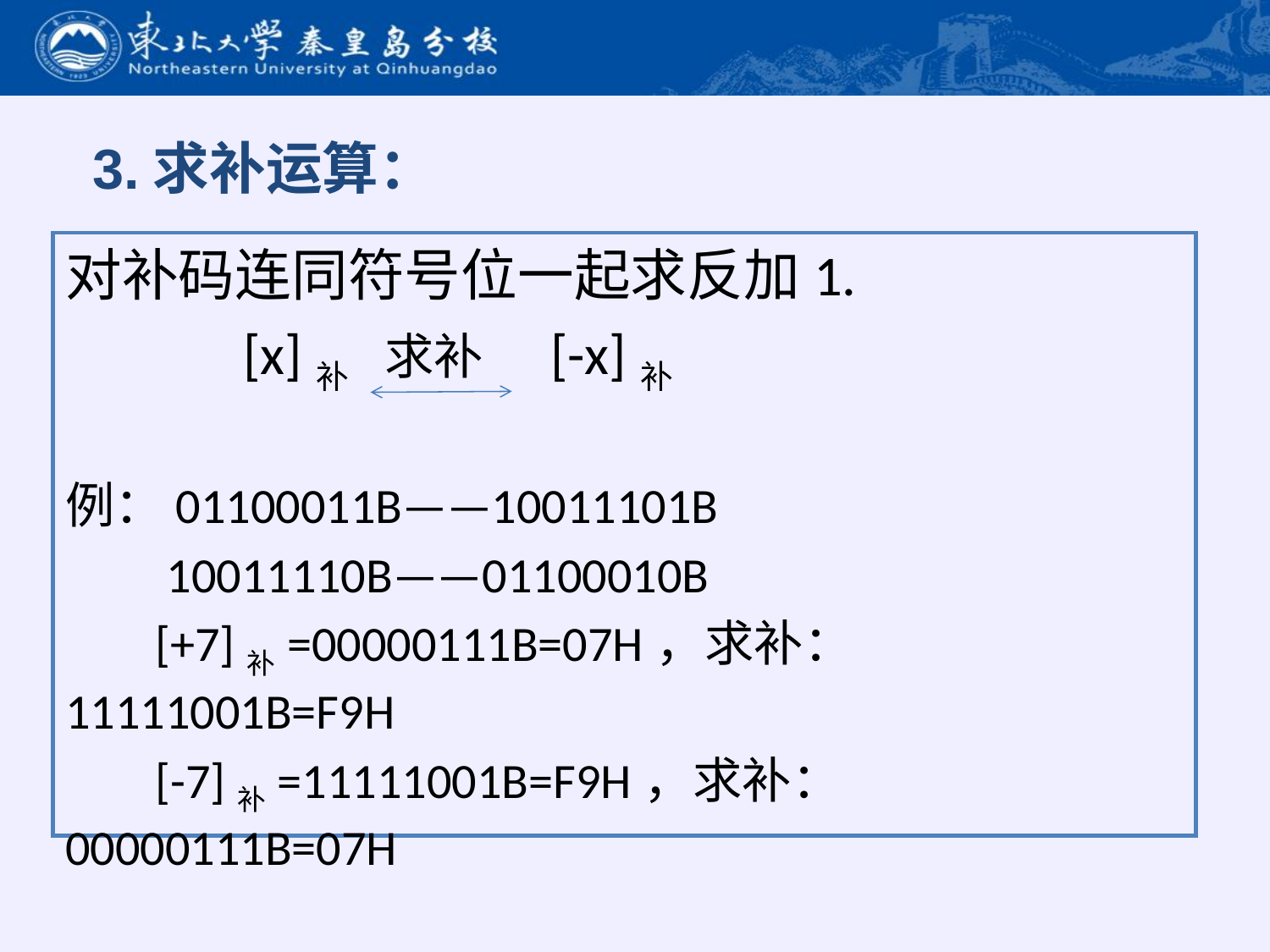

3.求补运算：
对补码连同符号位一起求反加1.
              [x]补     求补     [-x]补

例：01100011B——10011101B
         10011110B——01100010B
        [+7]补=00000111B=07H，求补：11111001B=F9H
        [-7]补=11111001B=F9H，求补：00000111B=07H